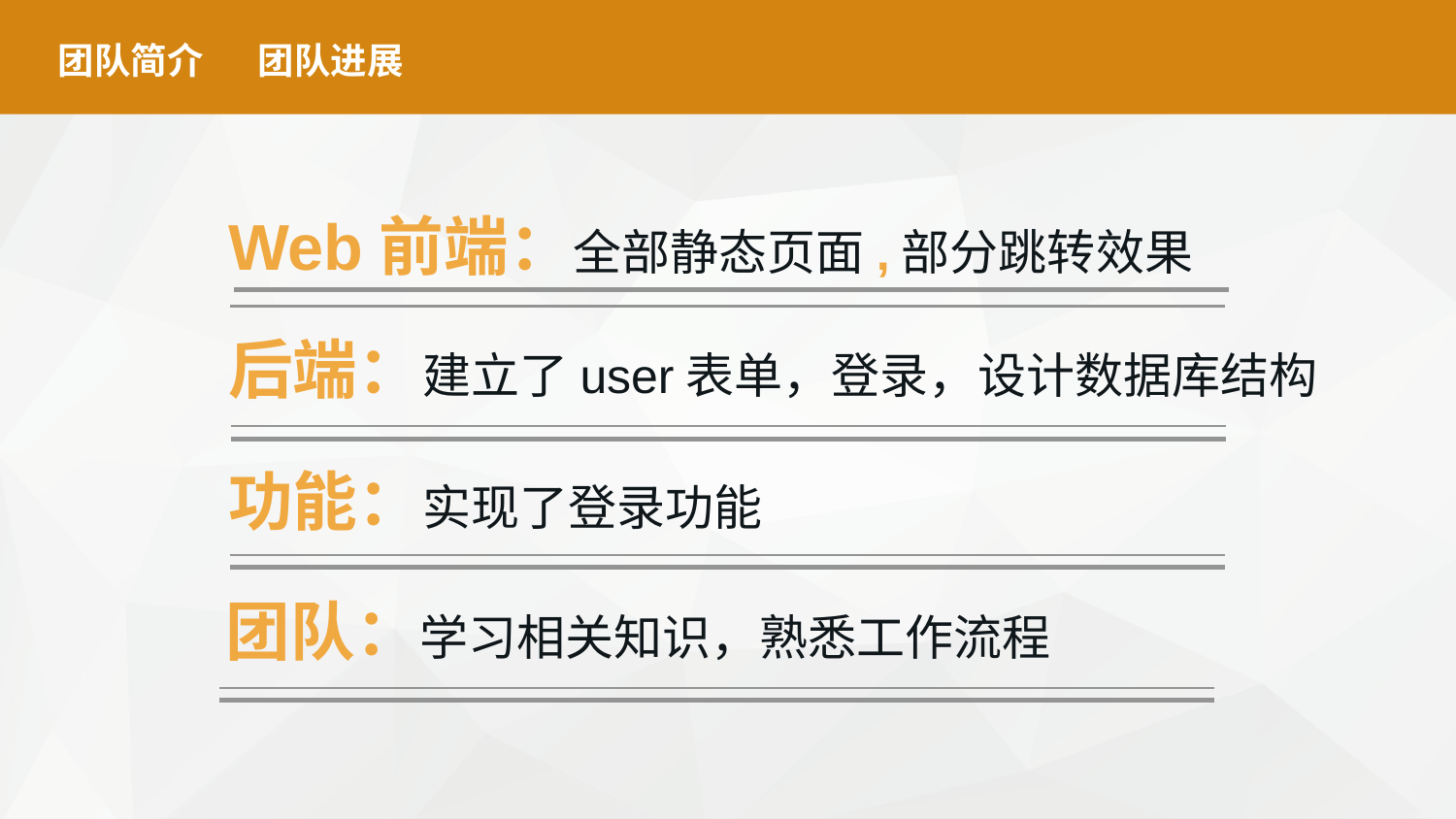

团队简介
团队进展
Web前端：全部静态页面,部分跳转效果
后端：建立了user表单，登录，设计数据库结构
功能：实现了登录功能
团队：学习相关知识，熟悉工作流程